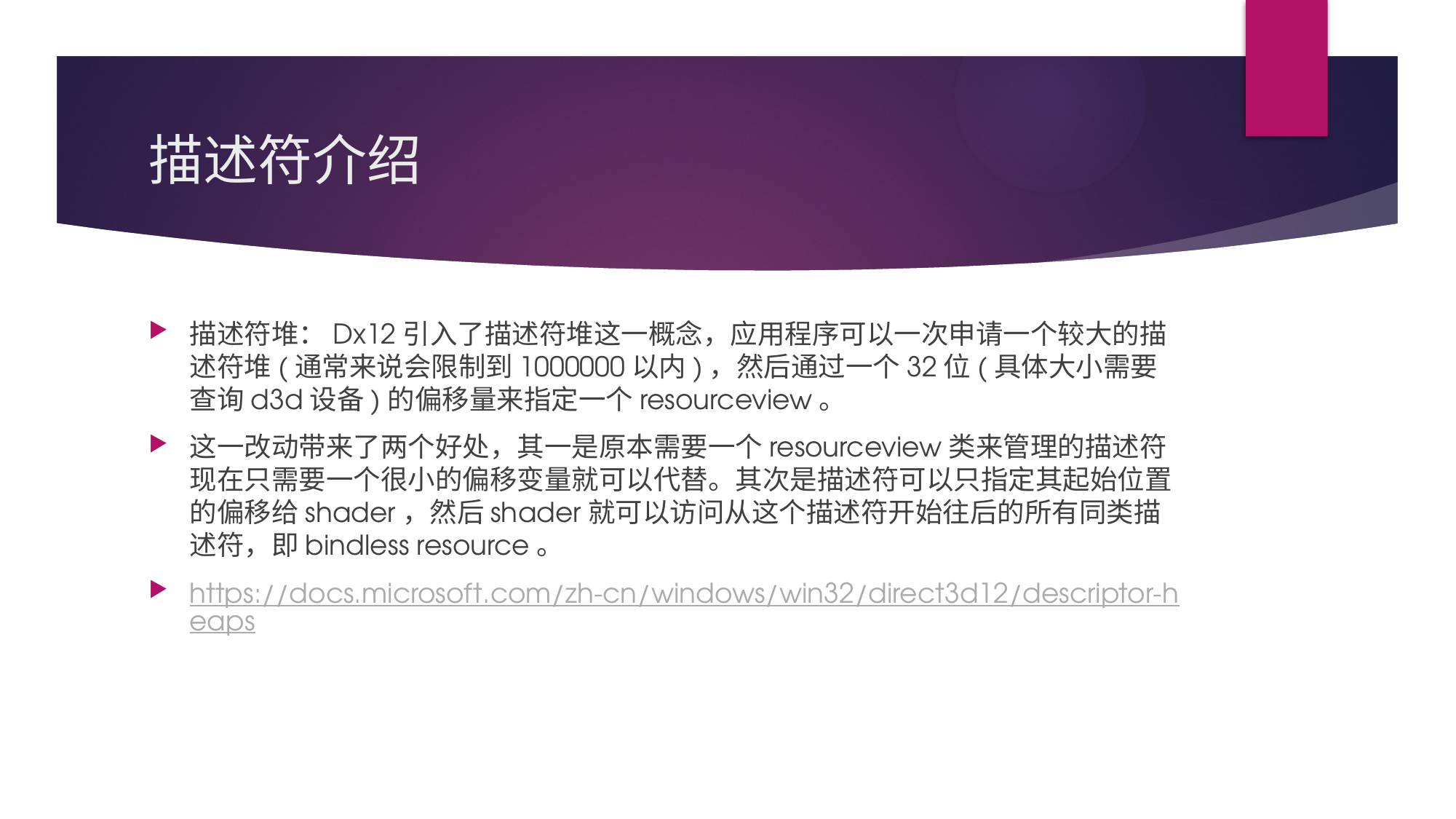

# 描述符介绍
描述符堆：Dx12引入了描述符堆这一概念，应用程序可以一次申请一个较大的描述符堆(通常来说会限制到1000000以内)，然后通过一个32位(具体大小需要查询d3d设备)的偏移量来指定一个resourceview。
这一改动带来了两个好处，其一是原本需要一个resourceview类来管理的描述符现在只需要一个很小的偏移变量就可以代替。其次是描述符可以只指定其起始位置的偏移给shader，然后shader就可以访问从这个描述符开始往后的所有同类描述符，即bindless resource。
https://docs.microsoft.com/zh-cn/windows/win32/direct3d12/descriptor-heaps